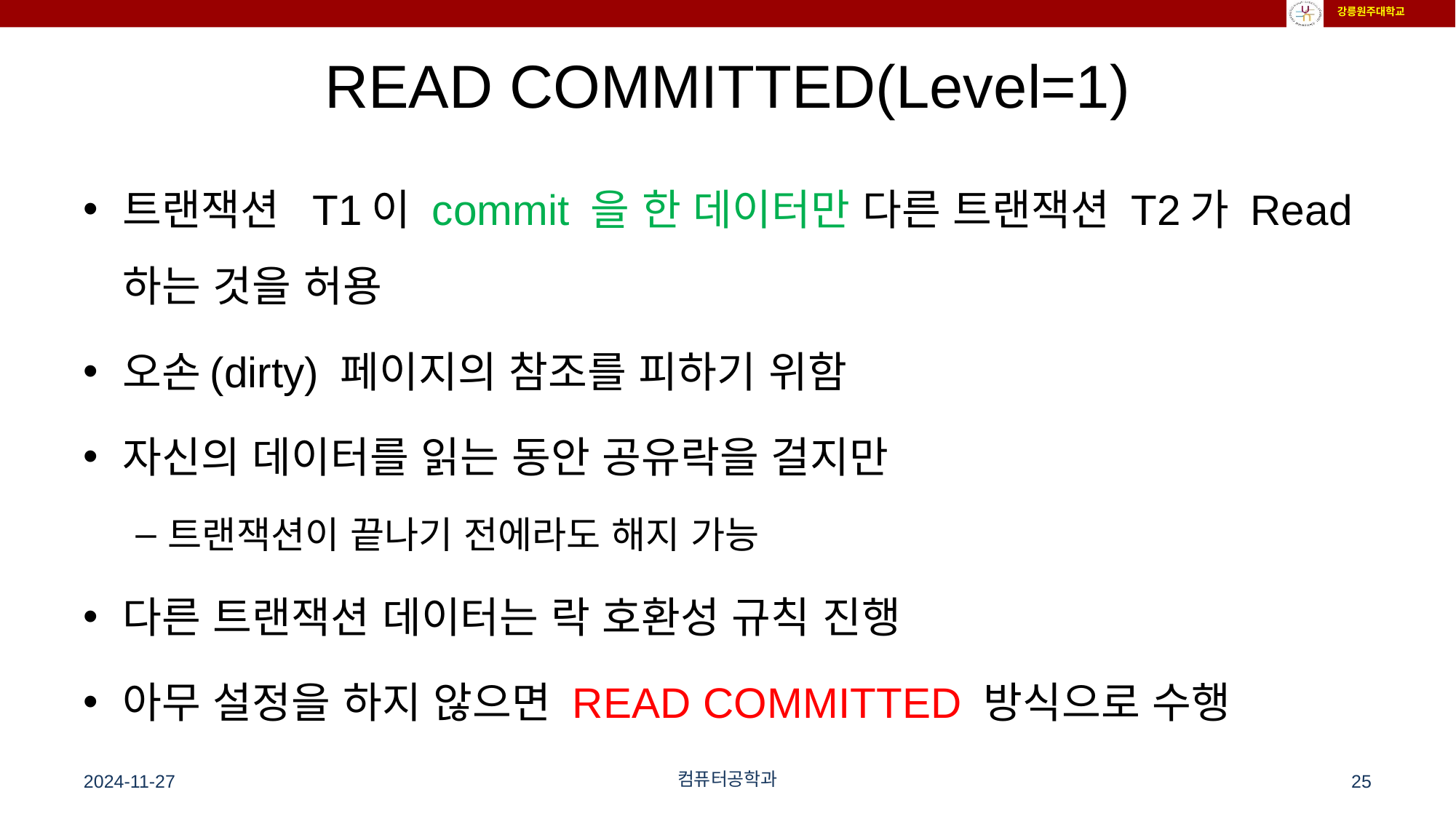

# READ COMMITTED(Level=1)
트랜잭션  T1이 commit 을 한 데이터만 다른 트랜잭션 T2가 Read 하는 것을 허용
오손(dirty) 페이지의 참조를 피하기 위함
자신의 데이터를 읽는 동안 공유락을 걸지만
트랜잭션이 끝나기 전에라도 해지 가능
다른 트랜잭션 데이터는 락 호환성 규칙 진행
아무 설정을 하지 않으면 READ COMMITTED 방식으로 수행
2024-11-27
컴퓨터공학과
25